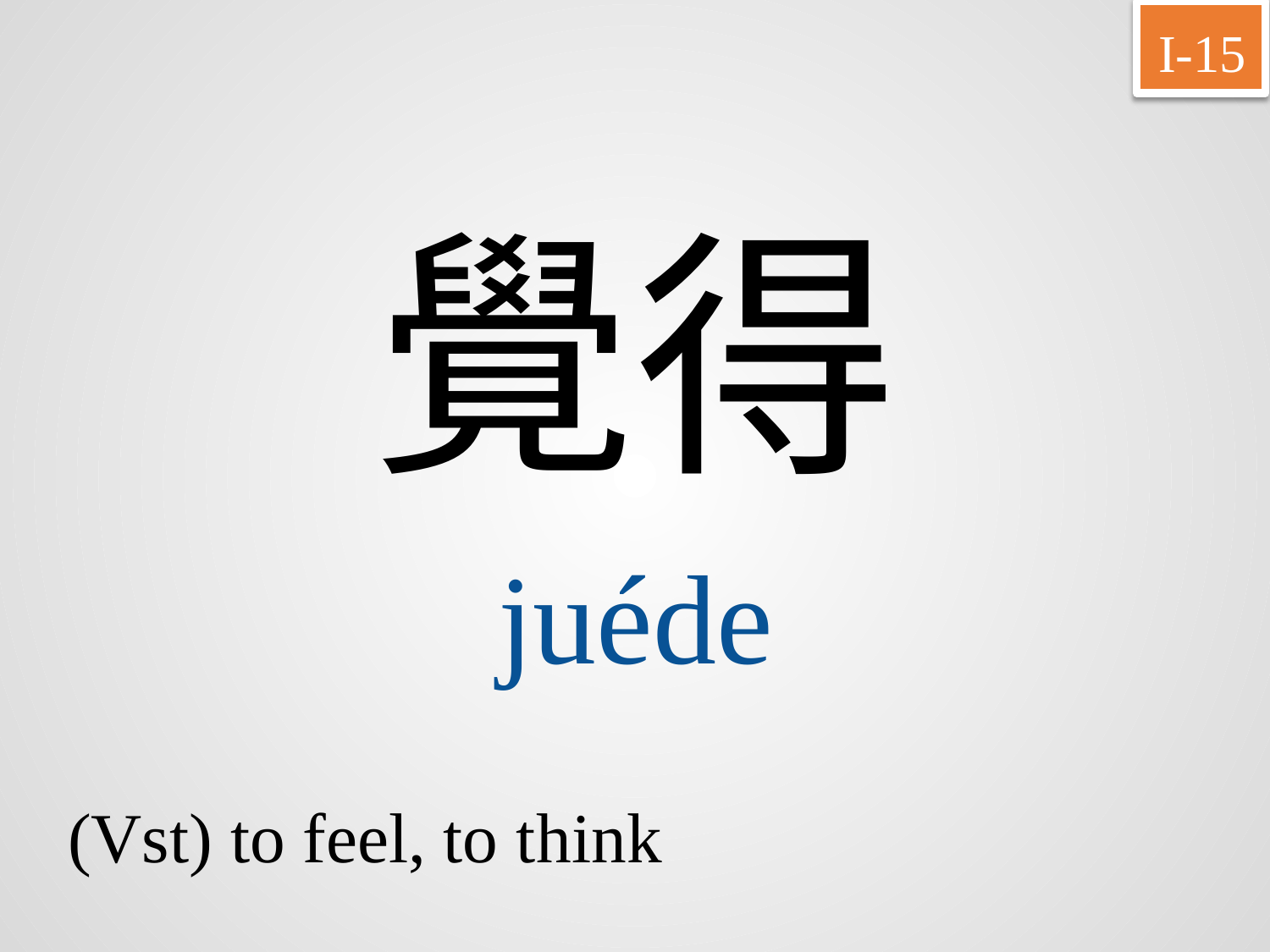

I-15

覺得
juéde
(Vst) to feel, to think